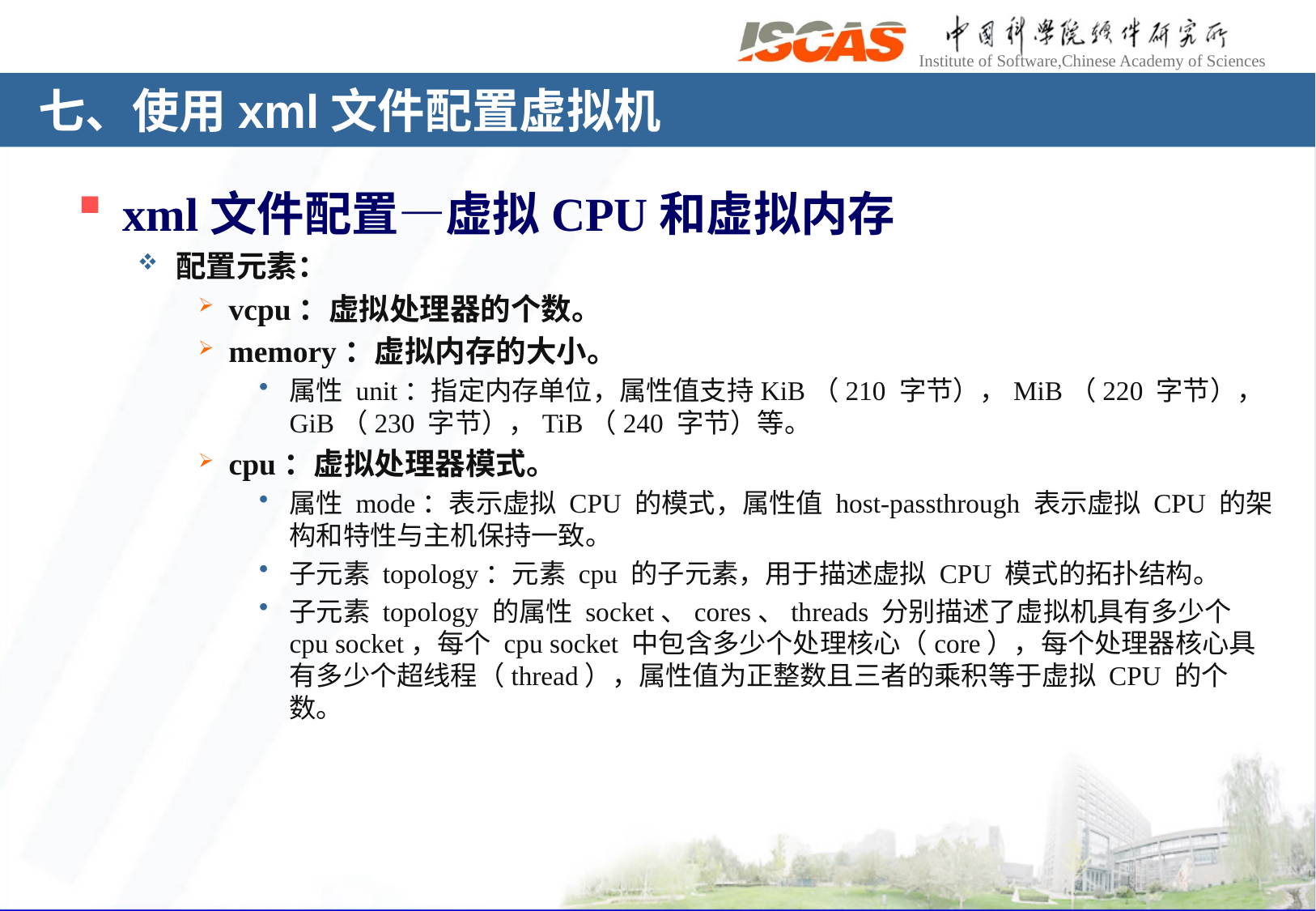

# 七、使用xml文件配置虚拟机
xml文件配置—虚拟CPU和虚拟内存
配置元素：
vcpu：虚拟处理器的个数。
memory：虚拟内存的大小。
属性 unit：指定内存单位，属性值支持KiB（210 字节），MiB（220 字节），
GiB（230 字节），TiB（240 字节）等。
cpu：虚拟处理器模式。
属性 mode：表示虚拟 CPU 的模式，属性值 host-passthrough 表示虚拟 CPU 的架构和特性与主机保持一致。
子元素 topology：元素 cpu 的子元素，用于描述虚拟 CPU 模式的拓扑结构。
子元素 topology 的属性 socket、cores、threads 分别描述了虚拟机具有多少个 cpu socket，每个 cpu socket 中包含多少个处理核心（core），每个处理器核心具有多少个超线程（thread），属性值为正整数且三者的乘积等于虚拟 CPU 的个数。